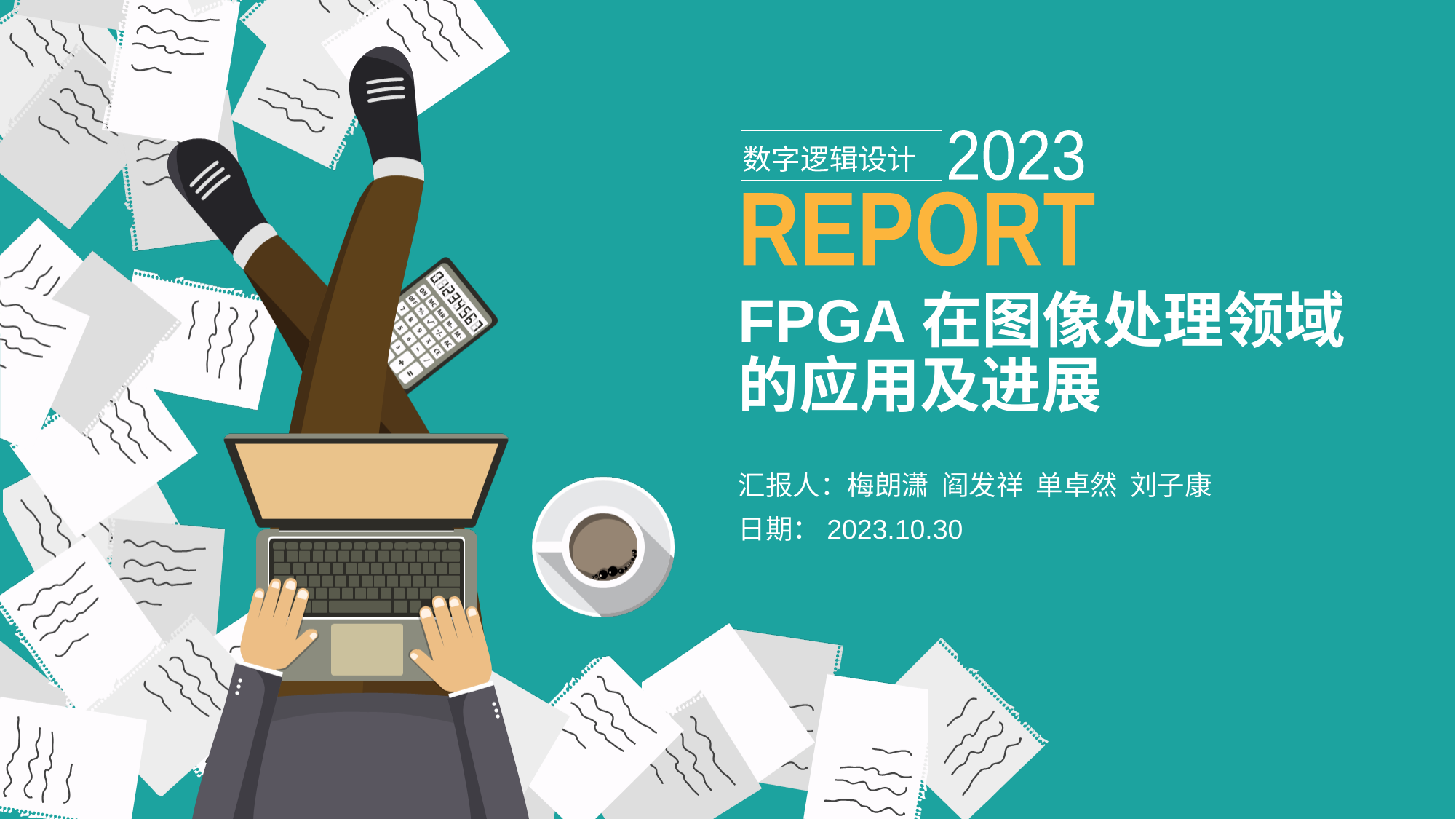

2023
数字逻辑设计
REPORT
# FPGA在图像处理领域的应用及进展
汇报人：梅朗潇  阎发祥  单卓然  刘子康
日期：2023.10.30